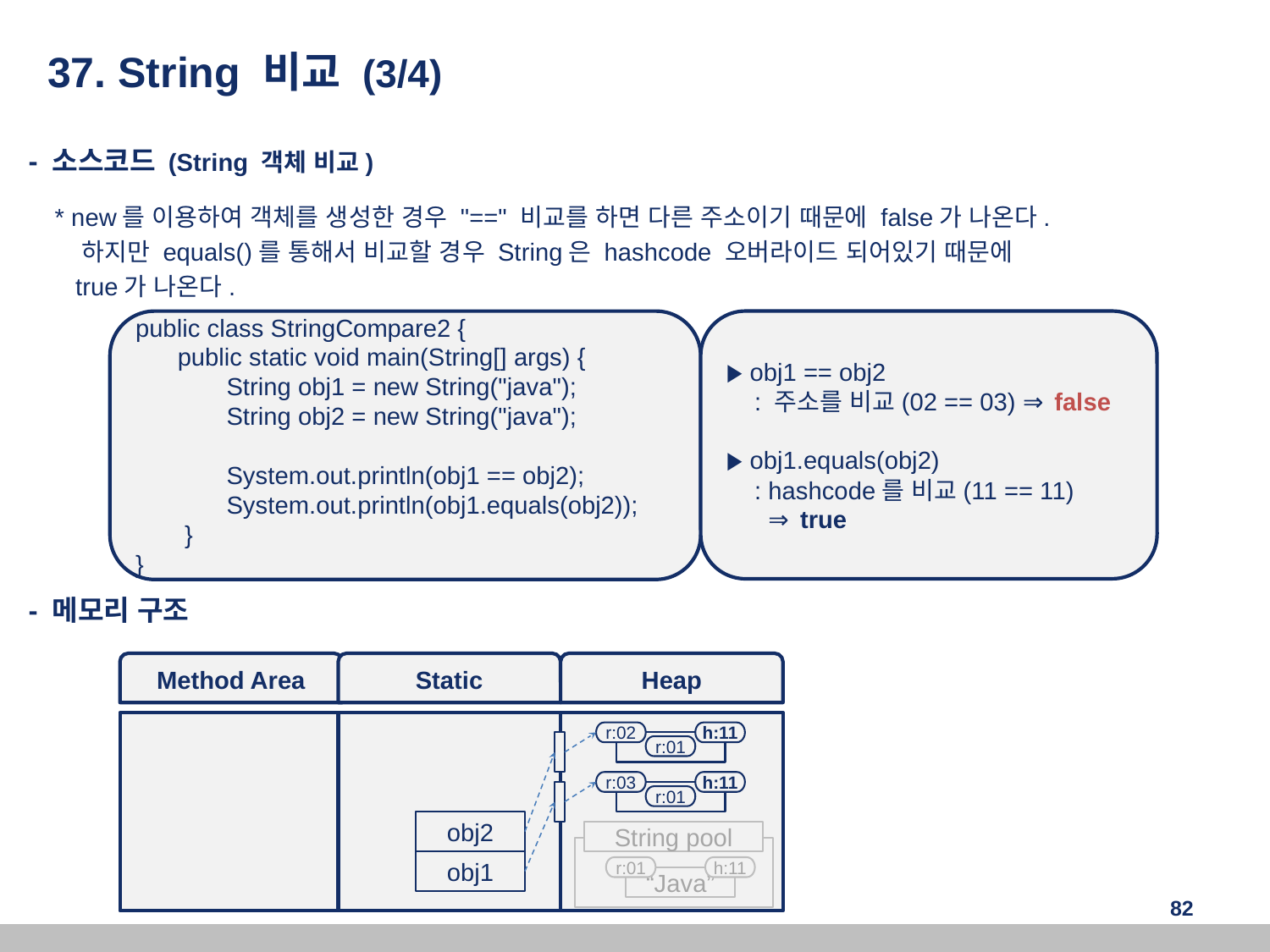

37. String 비교 (3/4)
  - 소스코드 (String 객체 비교)

      * new를 이용하여 객체를 생성한 경우 "==" 비교를 하면 다른 주소이기 때문에 false가 나온다.
         하지만 equals()를 통해서 비교할 경우 String은 hashcode 오버라이드 되어있기 때문에
         true가 나온다.

  - 메모리 구조

public class StringCompare2 {
      public static void main(String[] args) {
             String obj1 = new String("java");
             String obj2 = new String("java");

             System.out.println(obj1 == obj2);
             System.out.println(obj1.equals(obj2));
       }
}
▶ obj1 == obj2
    : 주소를 비교(02 == 03) ⇒ false

▶ obj1.equals(obj2)
    : hashcode를 비교(11 == 11)
      ⇒ true
Method Area
Static
Heap

r:02
h:11

r:01
r:03
h:11

r:01
String pool

r:01
h:11
“Java”

obj2
obj1
82